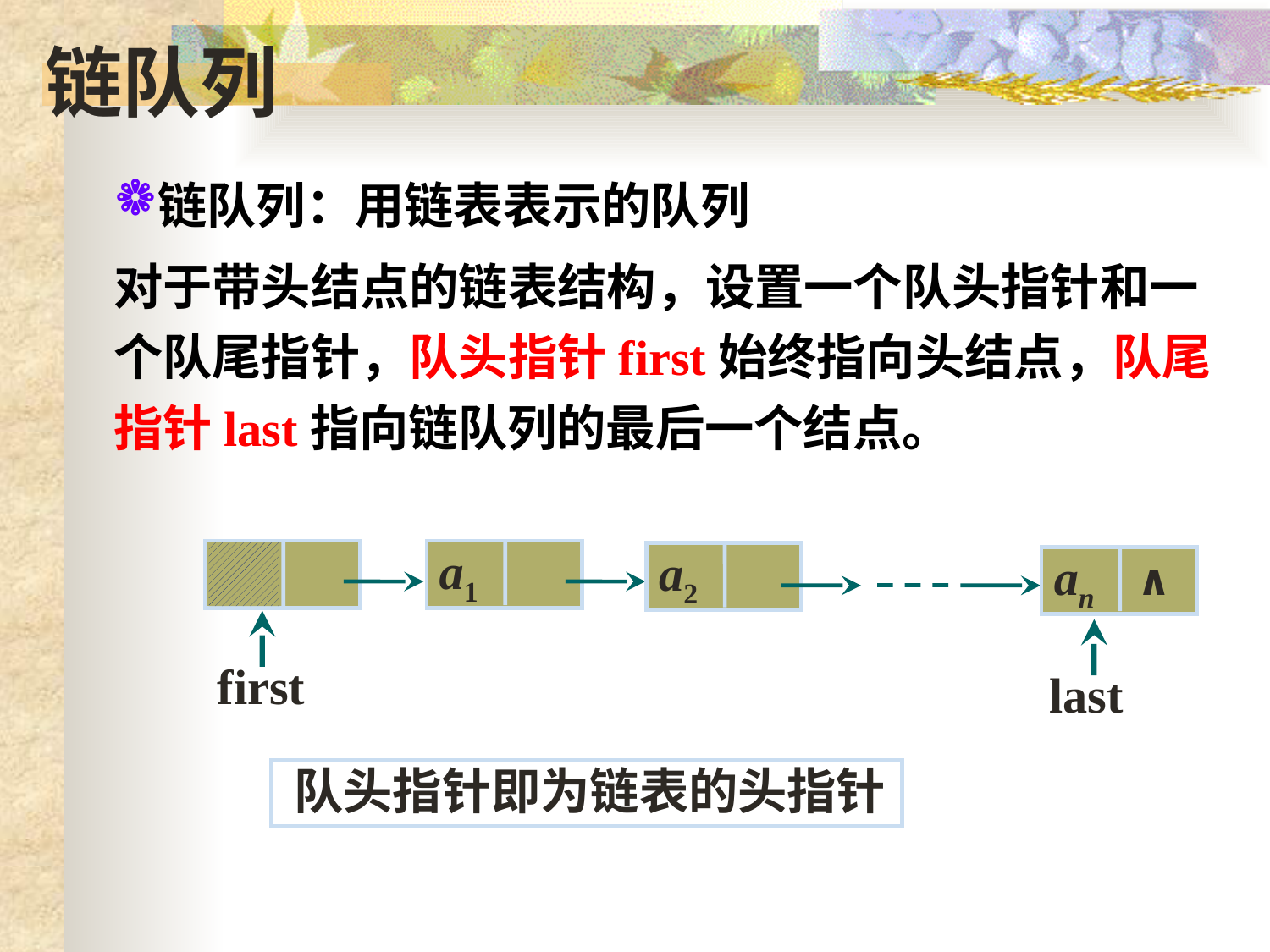

链队列
链队列：用链表表示的队列
对于带头结点的链表结构，设置一个队头指针和一个队尾指针，队头指针first始终指向头结点，队尾指针last指向链队列的最后一个结点。

a1

a2

∧
an

first

last
 队头指针即为链表的头指针